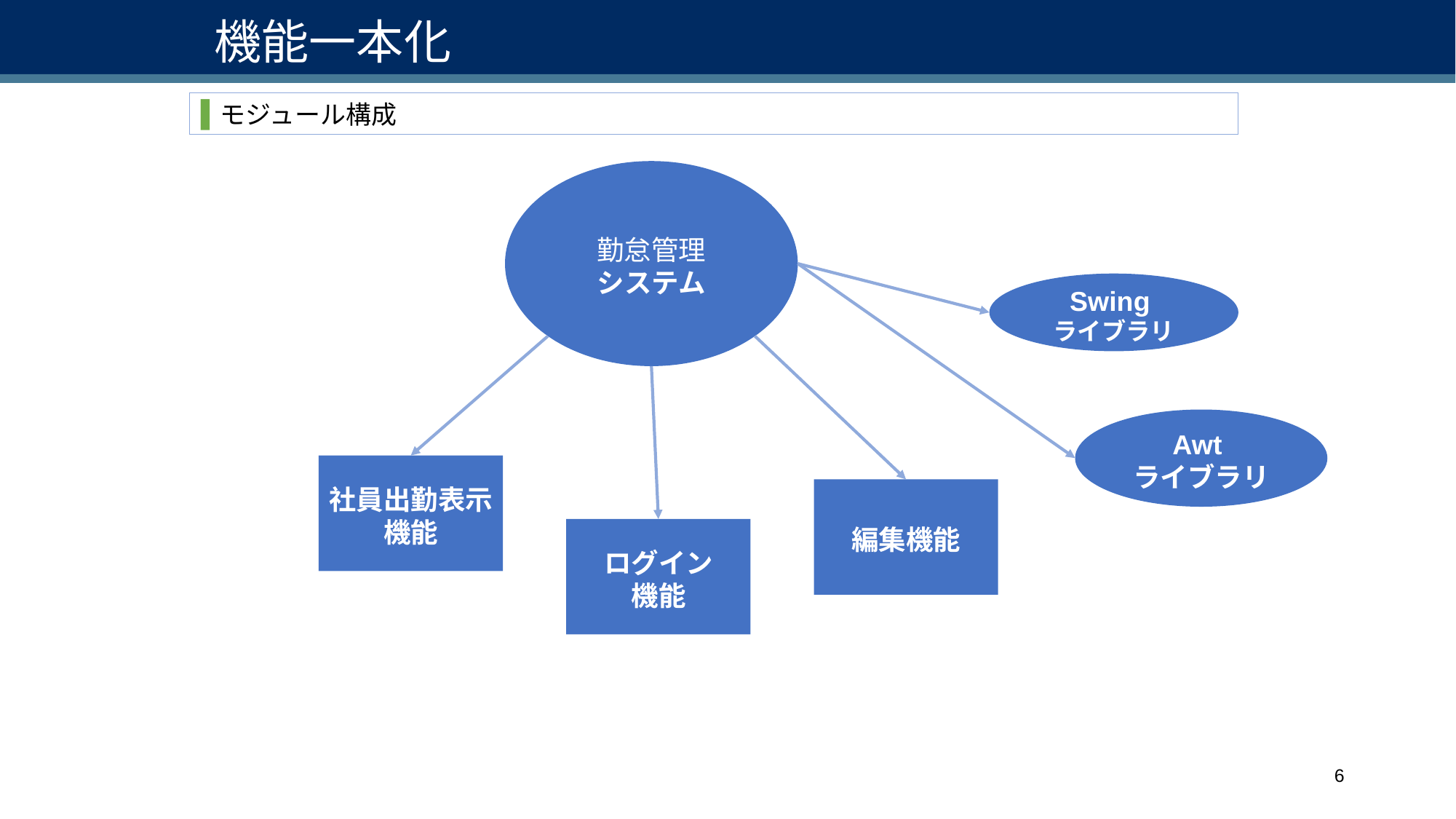

# 機能一本化
モジュール構成
勤怠管理
システム
Swing
ライブラリ

Awt
ライブラリ
社員出勤表示機能
編集機能
ログイン
機能
6